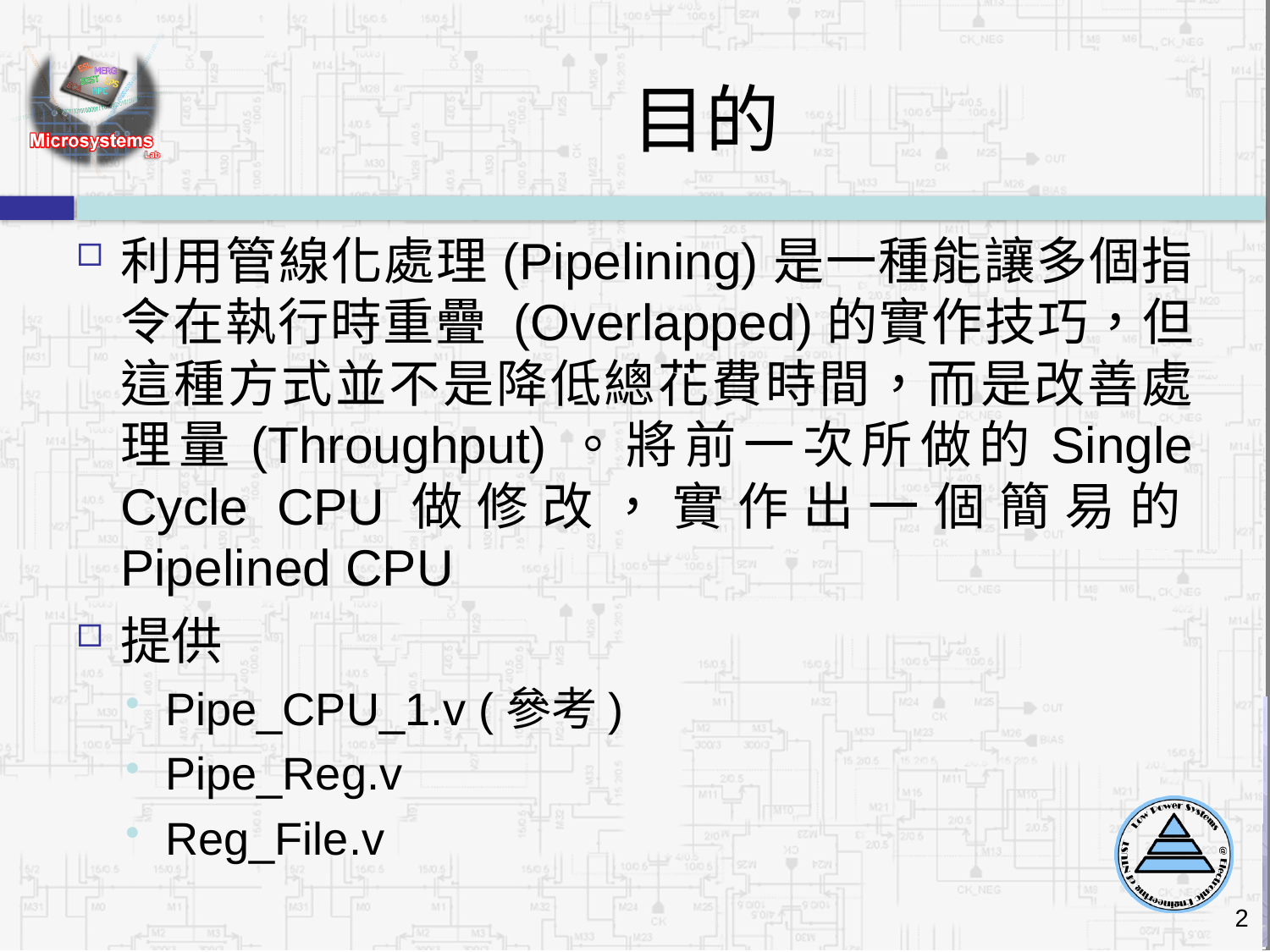

# 目的
利用管線化處理(Pipelining)是一種能讓多個指令在執行時重疊 (Overlapped)的實作技巧，但這種方式並不是降低總花費時間，而是改善處理量(Throughput)。將前一次所做的Single Cycle CPU做修改，實作出一個簡易的Pipelined CPU
提供
Pipe_CPU_1.v (參考)
Pipe_Reg.v
Reg_File.v
2